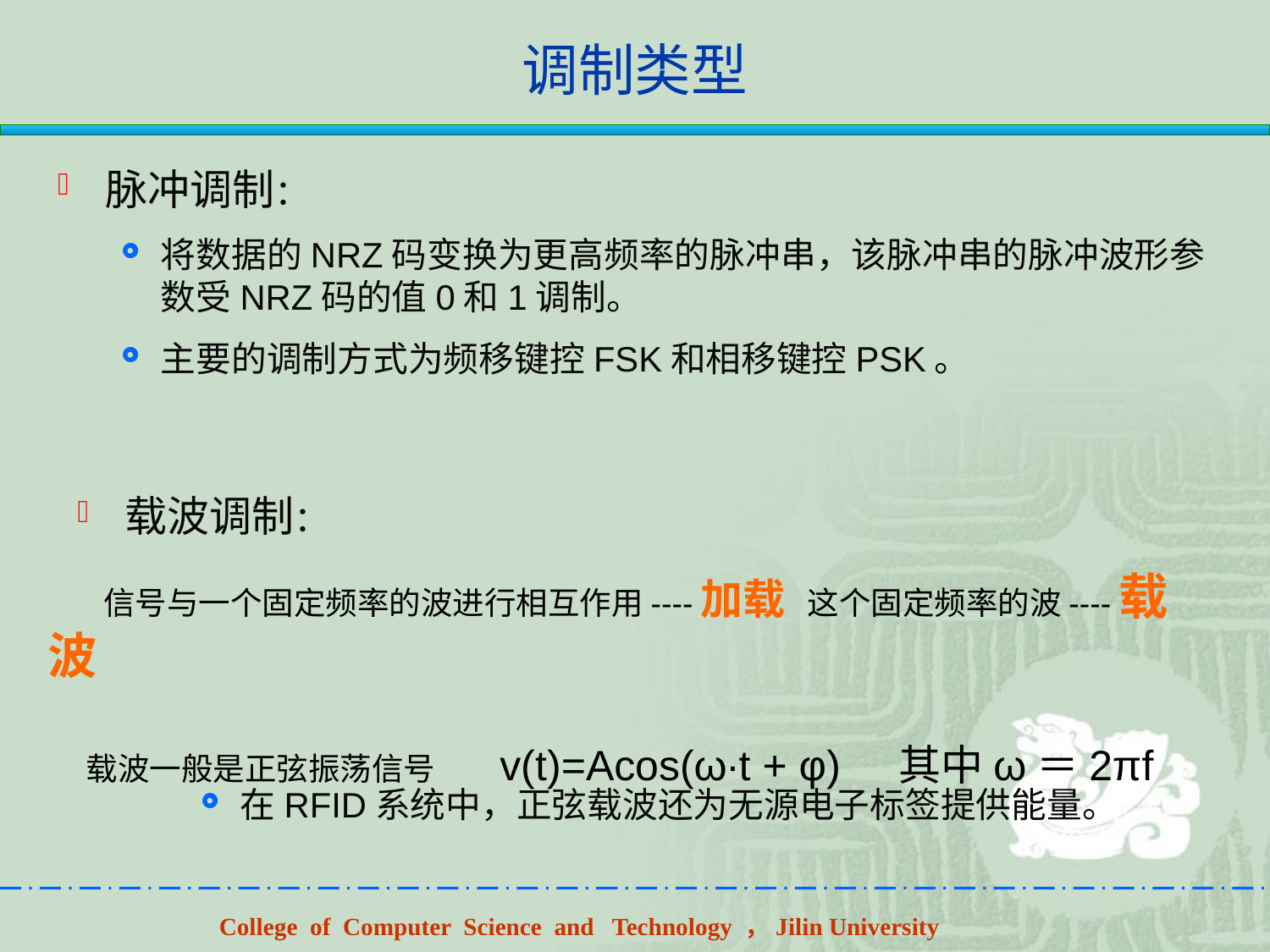

# 调制类型
脉冲调制：
将数据的NRZ码变换为更高频率的脉冲串，该脉冲串的脉冲波形参数受NRZ码的值0和1调制。
主要的调制方式为频移键控FSK和相移键控PSK。

载波调制：

    信号与一个固定频率的波进行相互作用----加载  这个固定频率的波----载波
  载波一般是正弦振荡信号    v(t)=Acos(ω·t + φ)    其中ω＝2πf
在RFID系统中，正弦载波还为无源电子标签提供能量。